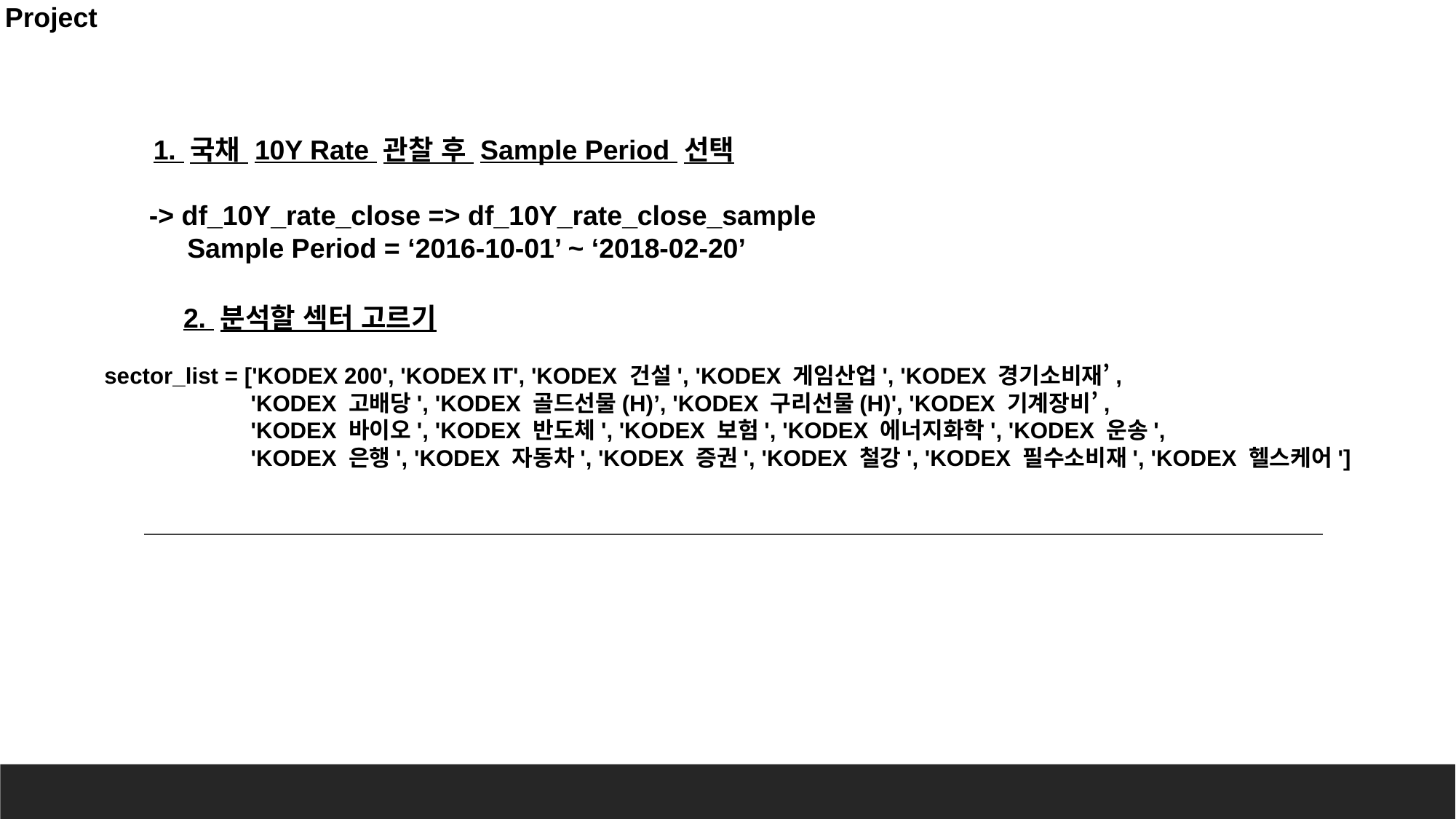

Project
1. 국채 10Y Rate 관찰 후 Sample Period 선택
-> df_10Y_rate_close => df_10Y_rate_close_sample
     Sample Period = ‘2016-10-01’ ~ ‘2018-02-20’
2. 분석할 섹터 고르기
sector_list = ['KODEX 200', 'KODEX IT', 'KODEX 건설', 'KODEX 게임산업', 'KODEX 경기소비재’,
                       'KODEX 고배당', 'KODEX 골드선물(H)’, 'KODEX 구리선물(H)', 'KODEX 기계장비’,
                       'KODEX 바이오', 'KODEX 반도체', 'KODEX 보험', 'KODEX 에너지화학', 'KODEX 운송',
                       'KODEX 은행', 'KODEX 자동차', 'KODEX 증권', 'KODEX 철강', 'KODEX 필수소비재', 'KODEX 헬스케어']